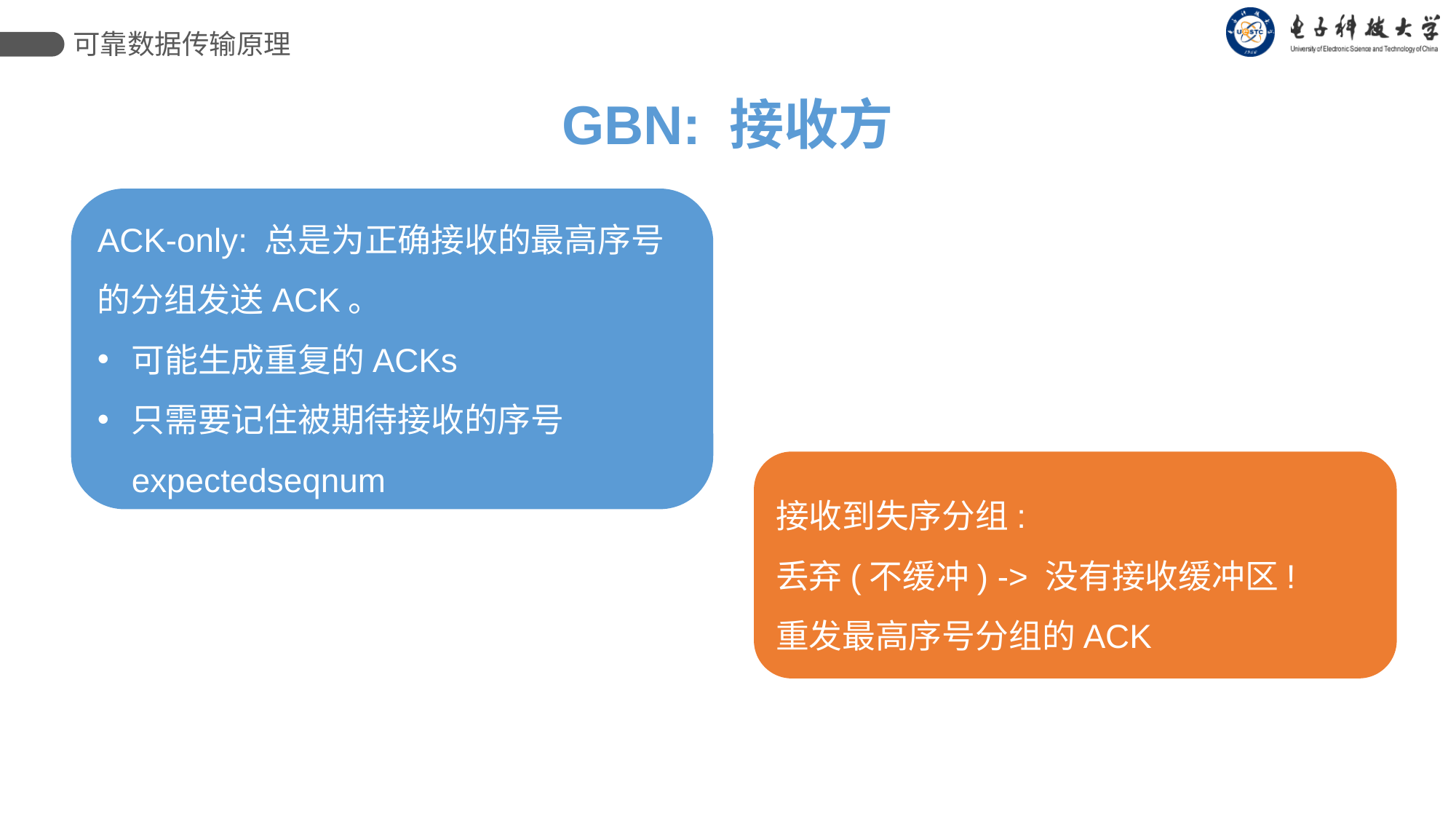

可靠数据传输原理

GBN: 接收方
ACK-only: 总是为正确接收的最高序号的分组发送ACK。
可能生成重复的ACKs
只需要记住被期待接收的序号expectedseqnum
接收到失序分组:
丢弃(不缓冲) -> 没有接收缓冲区!
重发最高序号分组的ACK